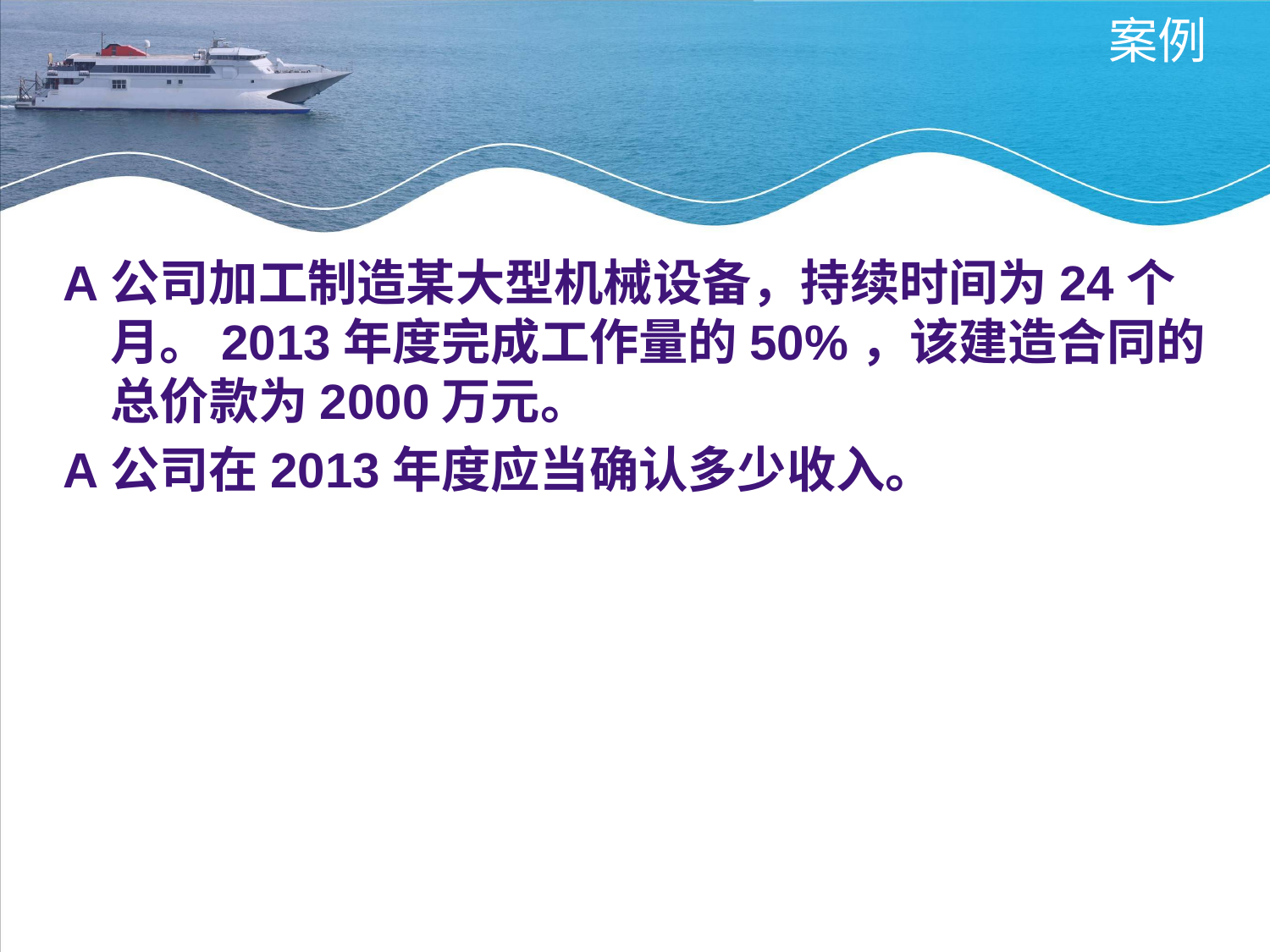

# 案例
A公司加工制造某大型机械设备，持续时间为24个月。2013年度完成工作量的50%，该建造合同的总价款为2000万元。
A公司在2013年度应当确认多少收入。